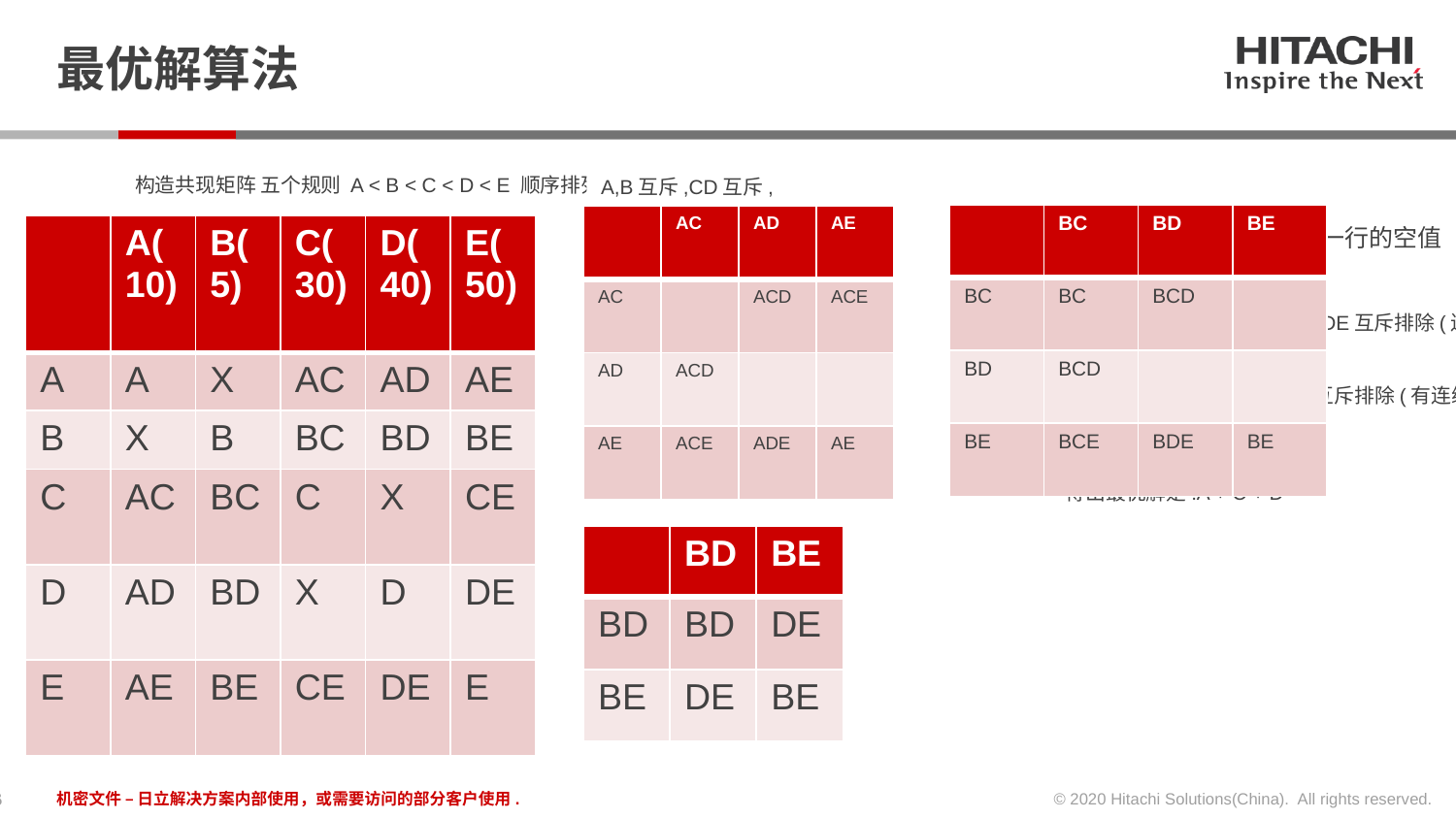

# 最优解算法
构造共现矩阵 五个规则 A < B < C < D < E 顺序排列
A,B互斥,CD互斥,
|  | BC | BD | BE |
| --- | --- | --- | --- |
| BC | BC | BCD |  |
| BD | BCD |  |  |
| BE | BCE | BDE | BE |
|  | AC | AD | AE |
| --- | --- | --- | --- |
| AC |  | ACD | ACE |
| AD | ACD |  |  |
| AE | ACE | ADE | AE |
|  | A(10) | B(5) | C(30) | D(40) | E(50) |
| --- | --- | --- | --- | --- | --- |
| A | A | X | AC | AD | AE |
| B | X | B | BC | BD | BE |
| C | AC | BC | C | X | CE |
| D | AD | BD | X | D | DE |
| E | AE | BE | CE | DE | E |
按行遍历五次：找出每一行的空值
第1行优惠解：A + C + D
第2行优惠解：B  + D + E ; DE互斥排除(连续
排除互斥)
第3行：A + C + D
第4行: A + B + C + D ;A,B互斥排除(有连续空行
判断互斥即可)
第5行:B + E ;
 80(A + C + D) = 70(B + E)
得出最优解是:A + C + D
|  | BD | BE |
| --- | --- | --- |
| BD | BD | DE |
| BE | DE | BE |